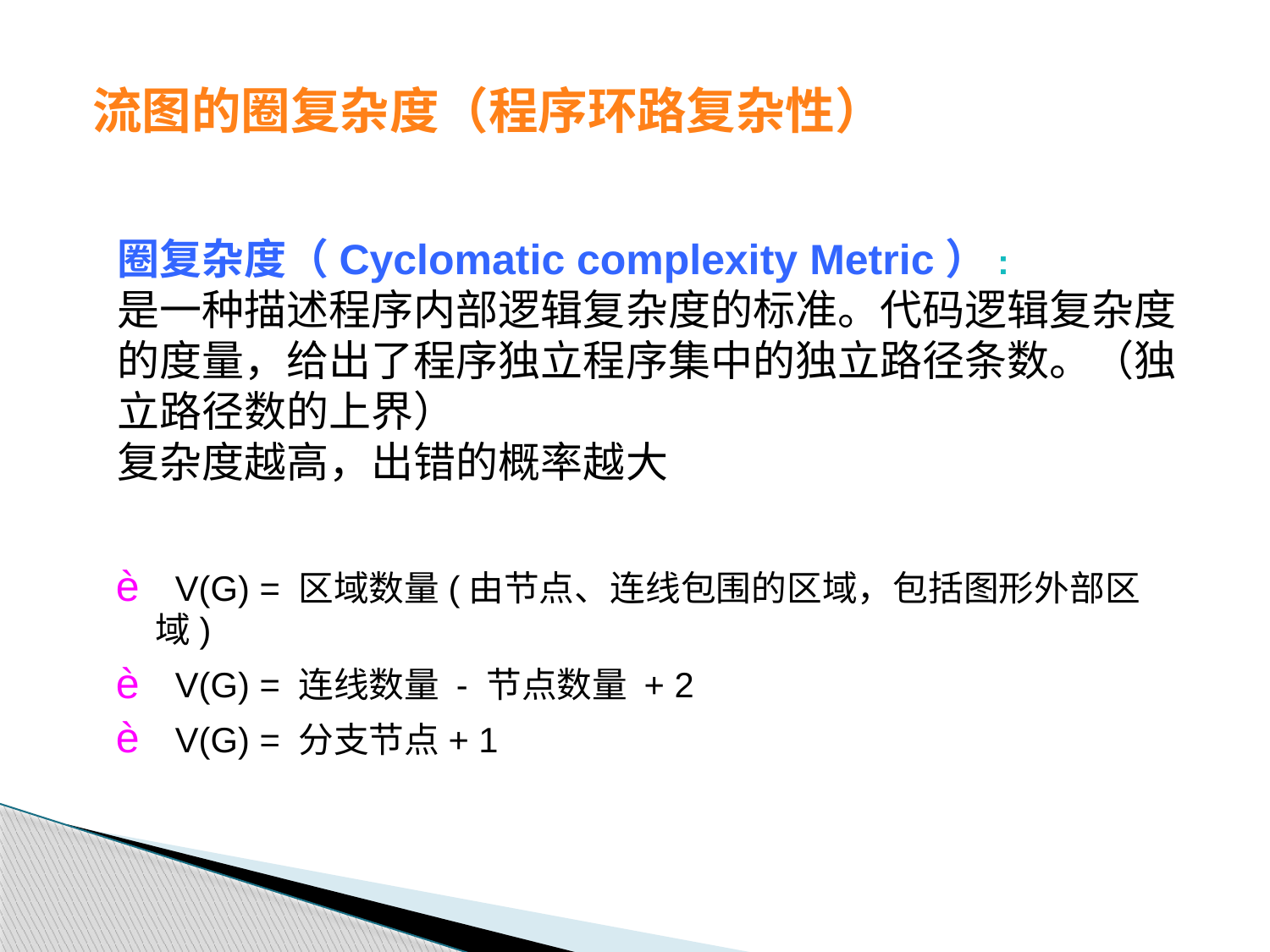

# 流图的圈复杂度（程序环路复杂性）
圈复杂度（Cyclomatic complexity Metric）:
是一种描述程序内部逻辑复杂度的标准。代码逻辑复杂度的度量，给出了程序独立程序集中的独立路径条数。（独立路径数的上界）
复杂度越高，出错的概率越大

  V(G) = 区域数量(由节点、连线包围的区域，包括图形外部区域)
  V(G) = 连线数量 - 节点数量 + 2
  V(G) = 分支节点+ 1